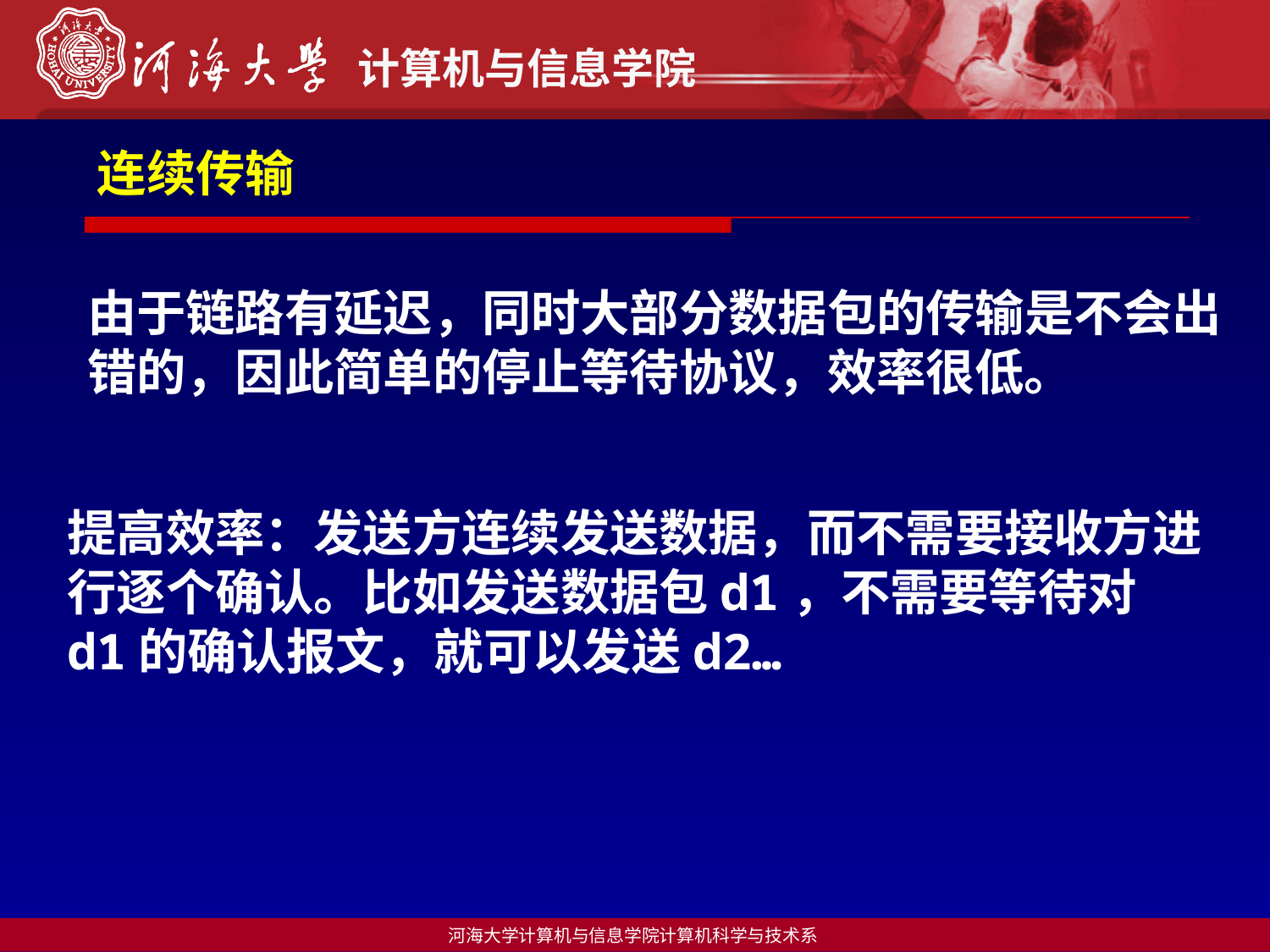

连续传输
由于链路有延迟，同时大部分数据包的传输是不会出错的，因此简单的停止等待协议，效率很低。
提高效率：发送方连续发送数据，而不需要接收方进行逐个确认。比如发送数据包d1，不需要等待对d1的确认报文，就可以发送d2…